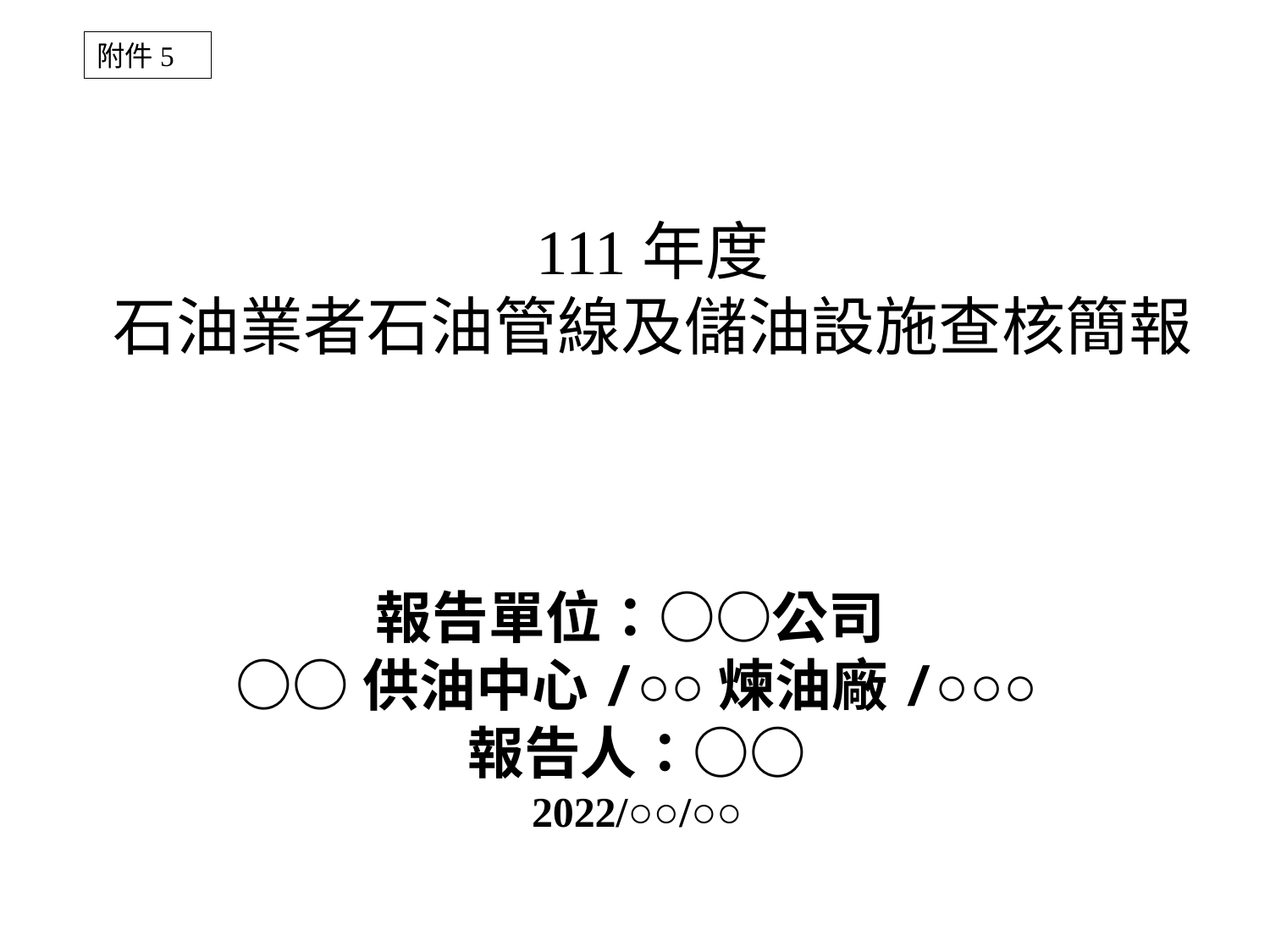

附件5
# 111年度
石油業者石油管線及儲油設施查核簡報
報告單位：○○公司
○○供油中心/○○煉油廠/○○○
報告人：○○
2022/○○/○○
1